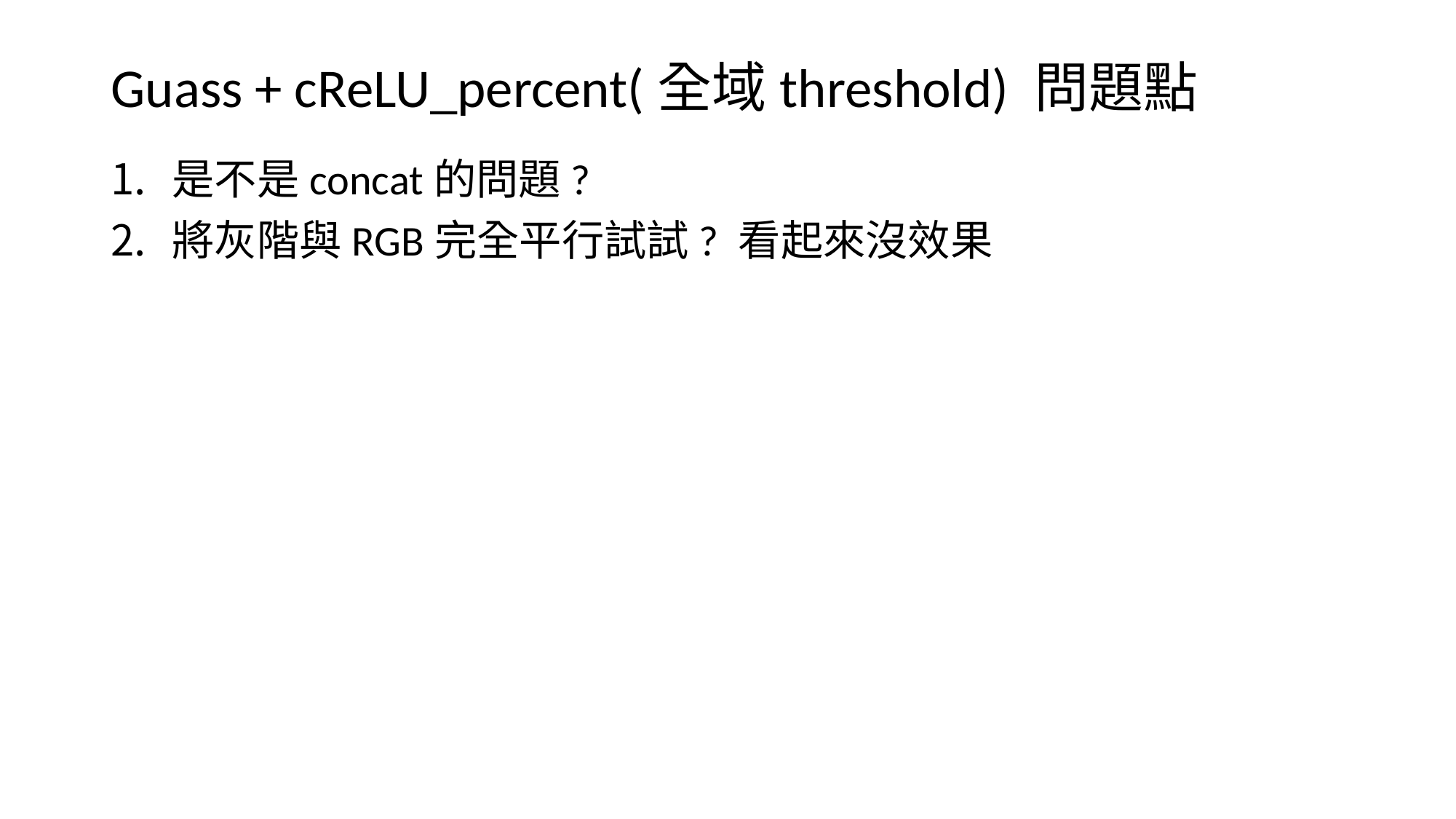

# Guass + cReLU_percent(全域threshold) 問題點
是不是concat的問題?
將灰階與RGB完全平行試試? 看起來沒效果